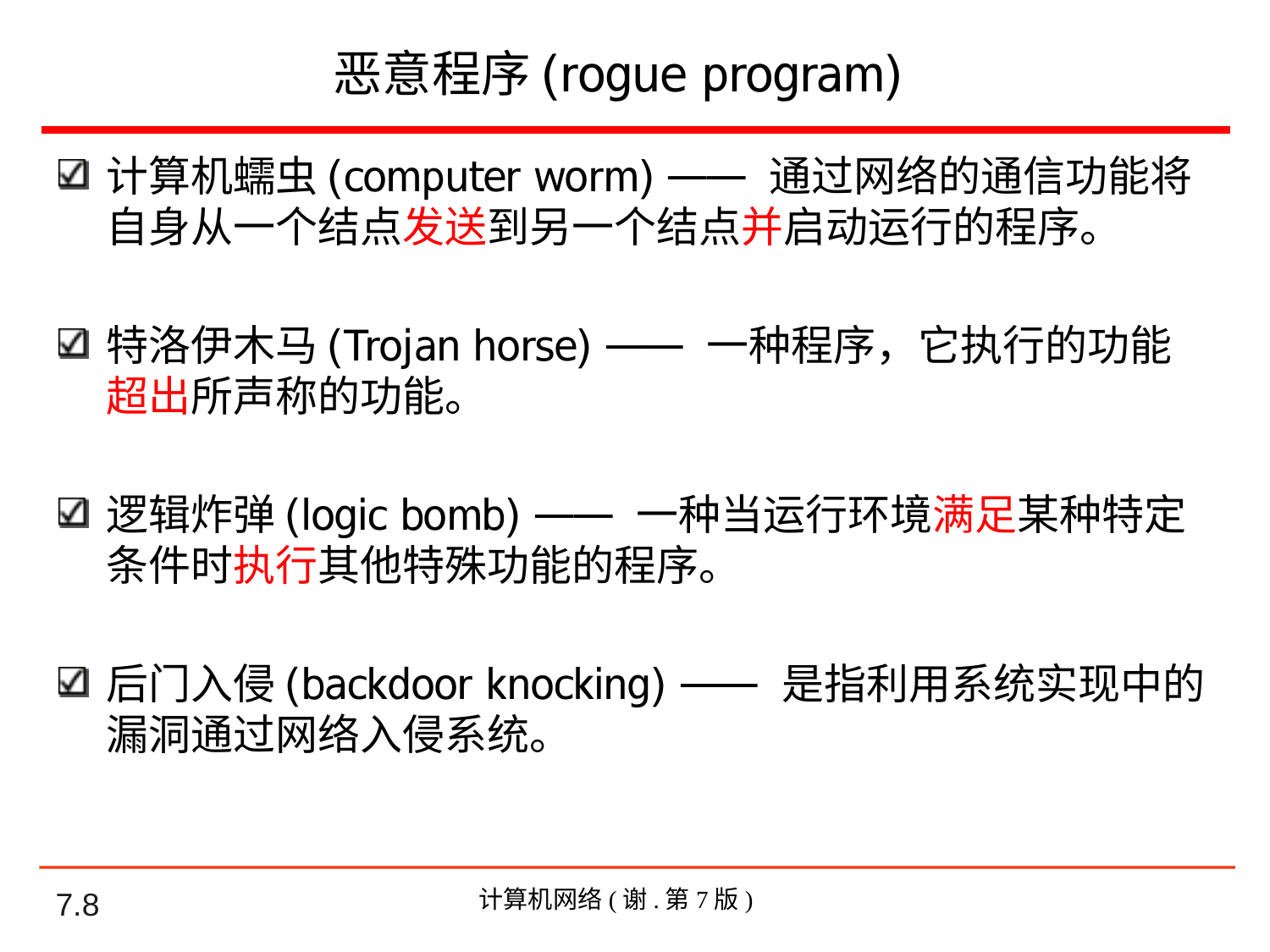

# 恶意程序(rogue program)
计算机蠕虫(computer worm) —— 通过网络的通信功能将自身从一个结点发送到另一个结点并启动运行的程序。

特洛伊木马(Trojan horse) —— 一种程序，它执行的功能超出所声称的功能。

逻辑炸弹(logic bomb) —— 一种当运行环境满足某种特定条件时执行其他特殊功能的程序。

后门入侵(backdoor knocking) —— 是指利用系统实现中的漏洞通过网络入侵系统。